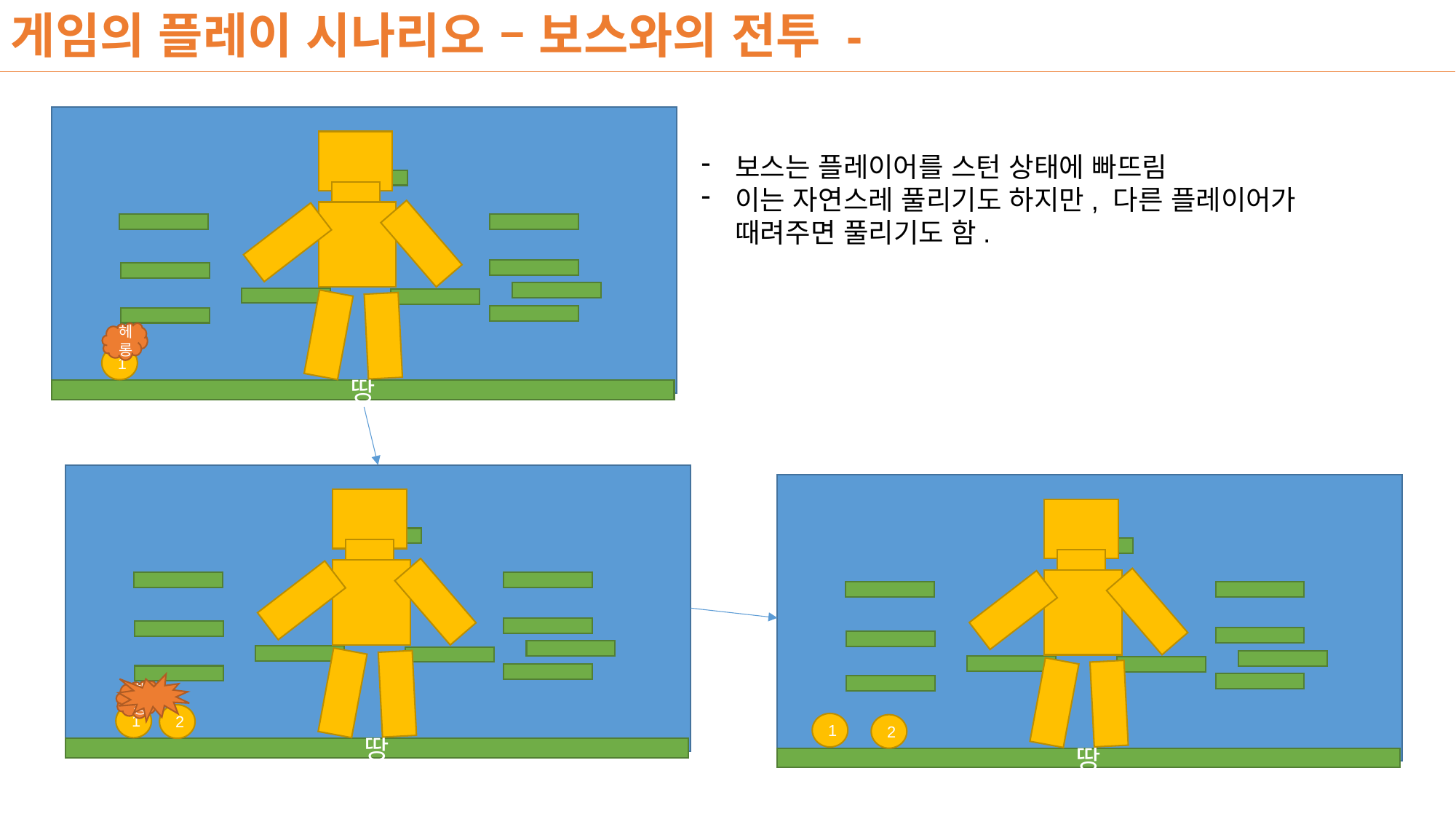

게임의 플레이 시나리오 – 보스와의 전투 -
배경

보스는 플레이어를 스턴 상태에 빠뜨림
이는 자연스레 풀리기도 하지만, 다른 플레이어가 때려주면 풀리기도 함.

헤롱
1
땅
배경
배경

헤롱
1
2
1
2
땅
땅